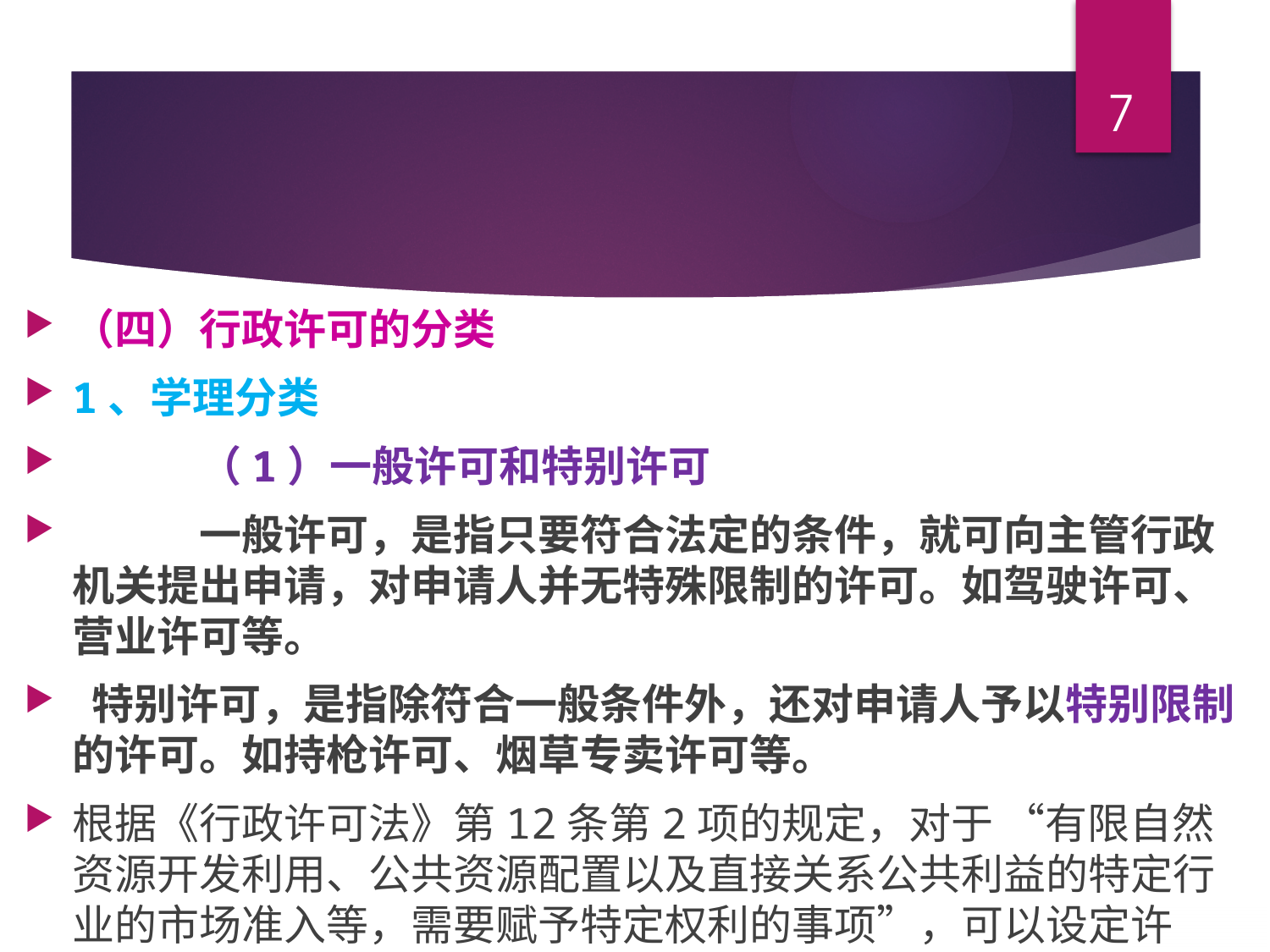

7
#
（四）行政许可的分类
1、学理分类
	（1）一般许可和特别许可
	一般许可，是指只要符合法定的条件，就可向主管行政机关提出申请，对申请人并无特殊限制的许可。如驾驶许可、营业许可等。
 特别许可，是指除符合一般条件外，还对申请人予以特别限制的许可。如持枪许可、烟草专卖许可等。
根据《行政许可法》第12条第2项的规定，对于 “有限自然资源开发利用、公共资源配置以及直接关系公共利益的特定行业的市场准入等，需要赋予特定权利的事项”，可以设定许可。